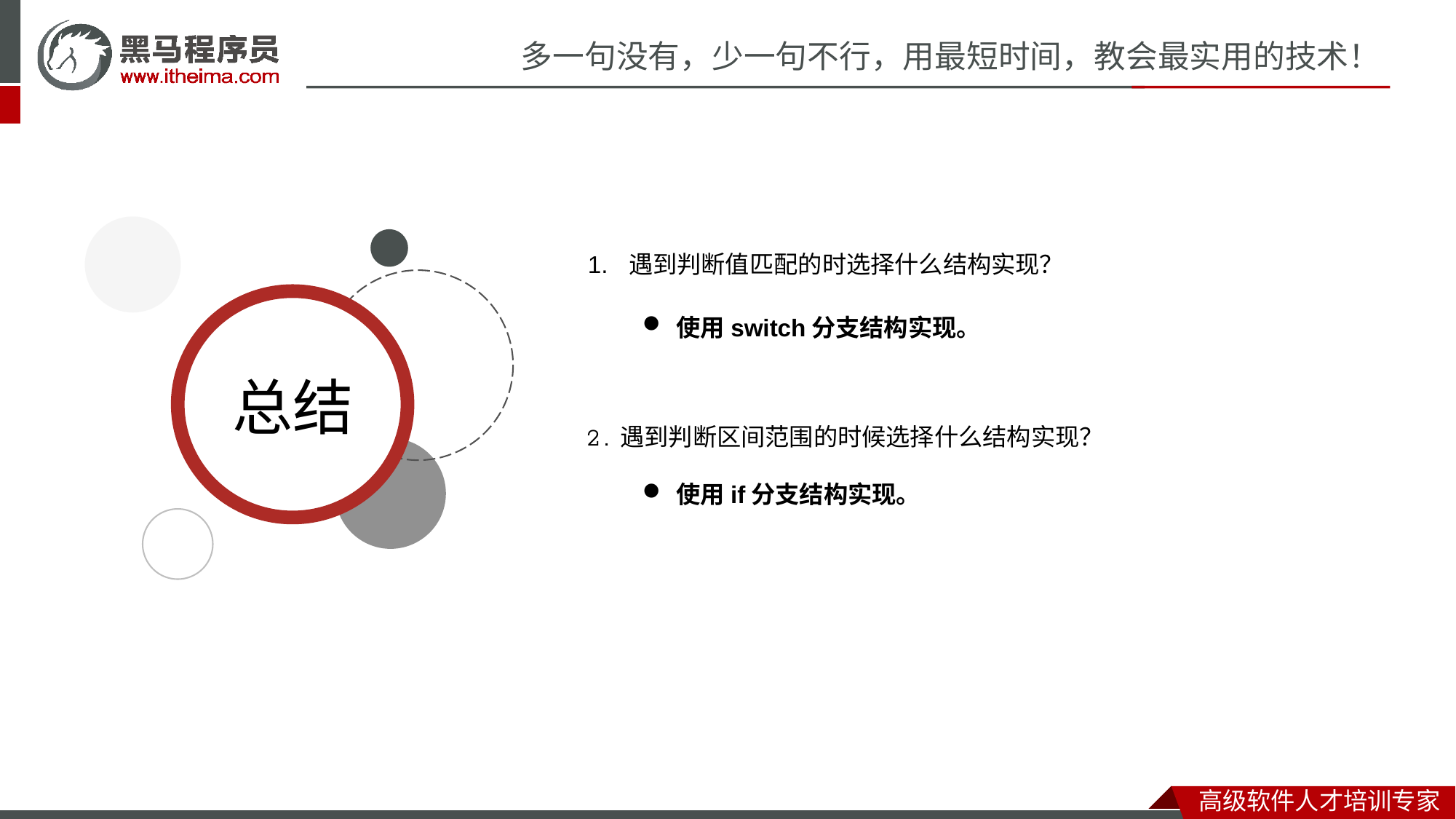

遇到判断值匹配的时选择什么结构实现？
使用switch分支结构实现。

2.遇到判断区间范围的时候选择什么结构实现？
使用if分支结构实现。